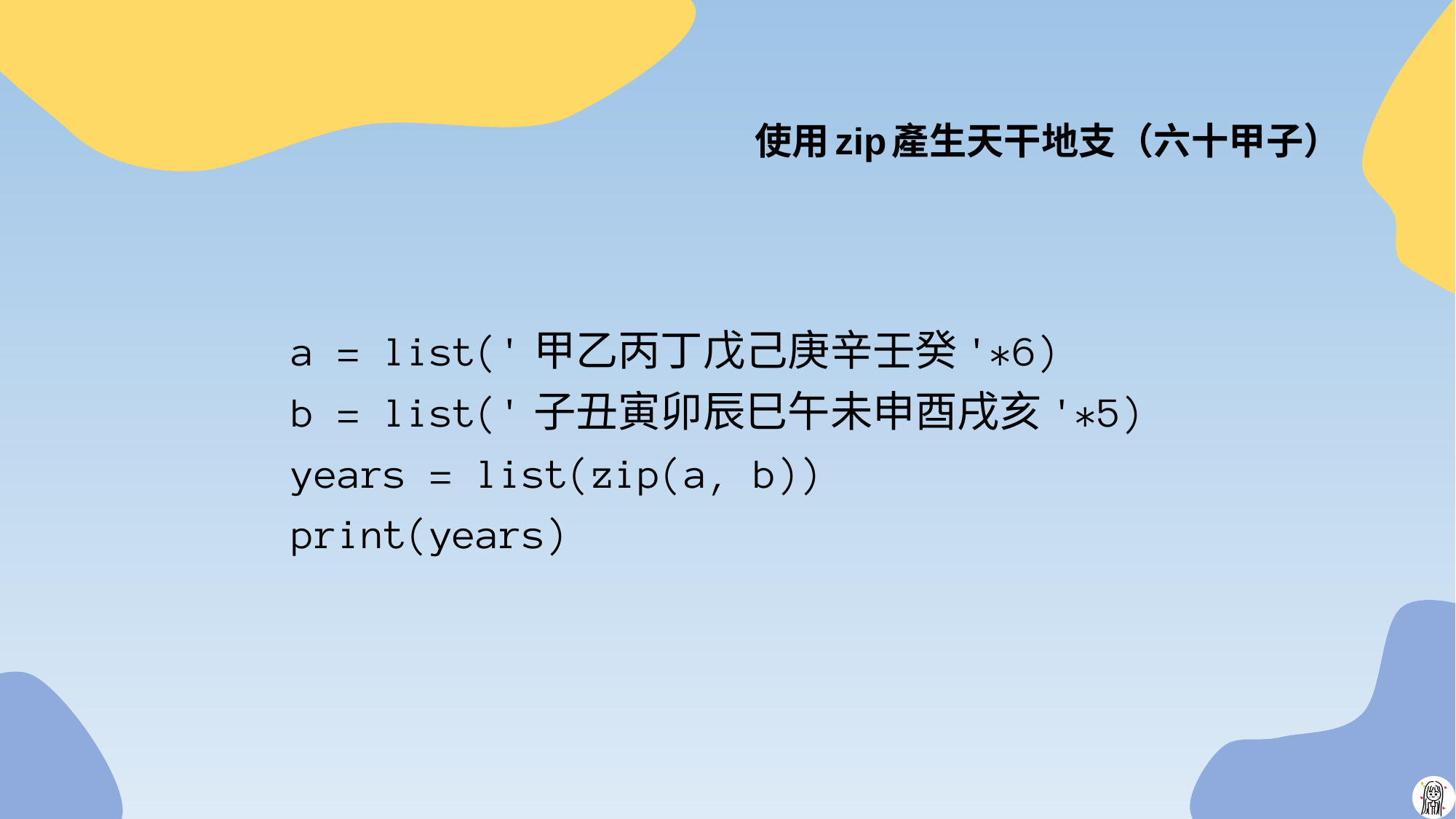

# 使用zip產生天干地支（六十甲子）
a = list('甲乙丙丁戊己庚辛壬癸'*6)
b = list('子丑寅卯辰巳午未申酉戌亥'*5)
years = list(zip(a, b))
print(years)
21